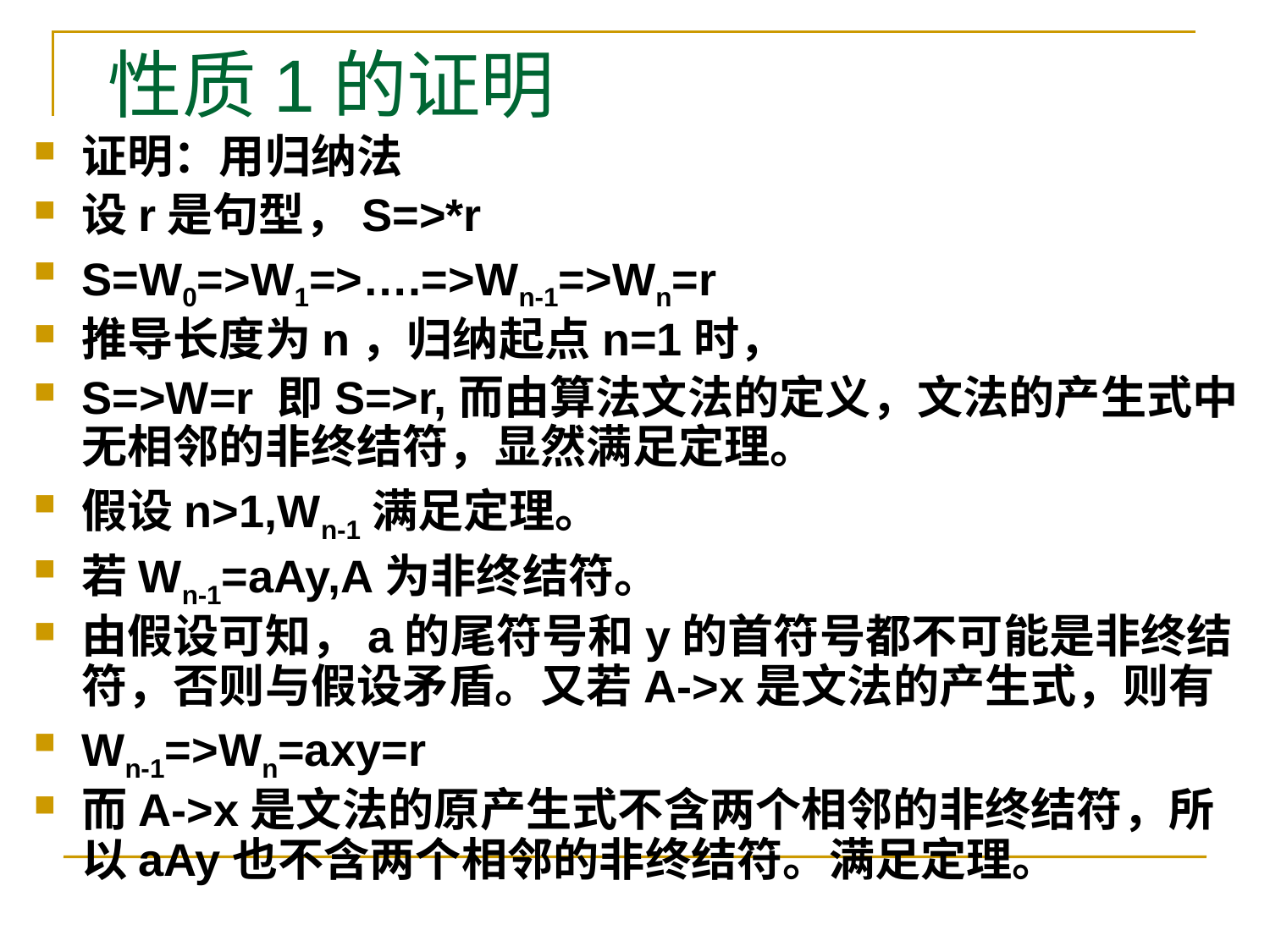

# 性质1的证明
证明：用归纳法
设r是句型，S=>*r
S=W0=>W1=>….=>Wn-1=>Wn=r
推导长度为n，归纳起点n=1时，
S=>W=r 即S=>r,而由算法文法的定义，文法的产生式中无相邻的非终结符，显然满足定理。
假设n>1,Wn-1满足定理。
若Wn-1=aAy,A为非终结符。
由假设可知，a的尾符号和y的首符号都不可能是非终结符，否则与假设矛盾。又若A->x是文法的产生式，则有
Wn-1=>Wn=axy=r
而A->x是文法的原产生式不含两个相邻的非终结符，所以aAy也不含两个相邻的非终结符。满足定理。
38